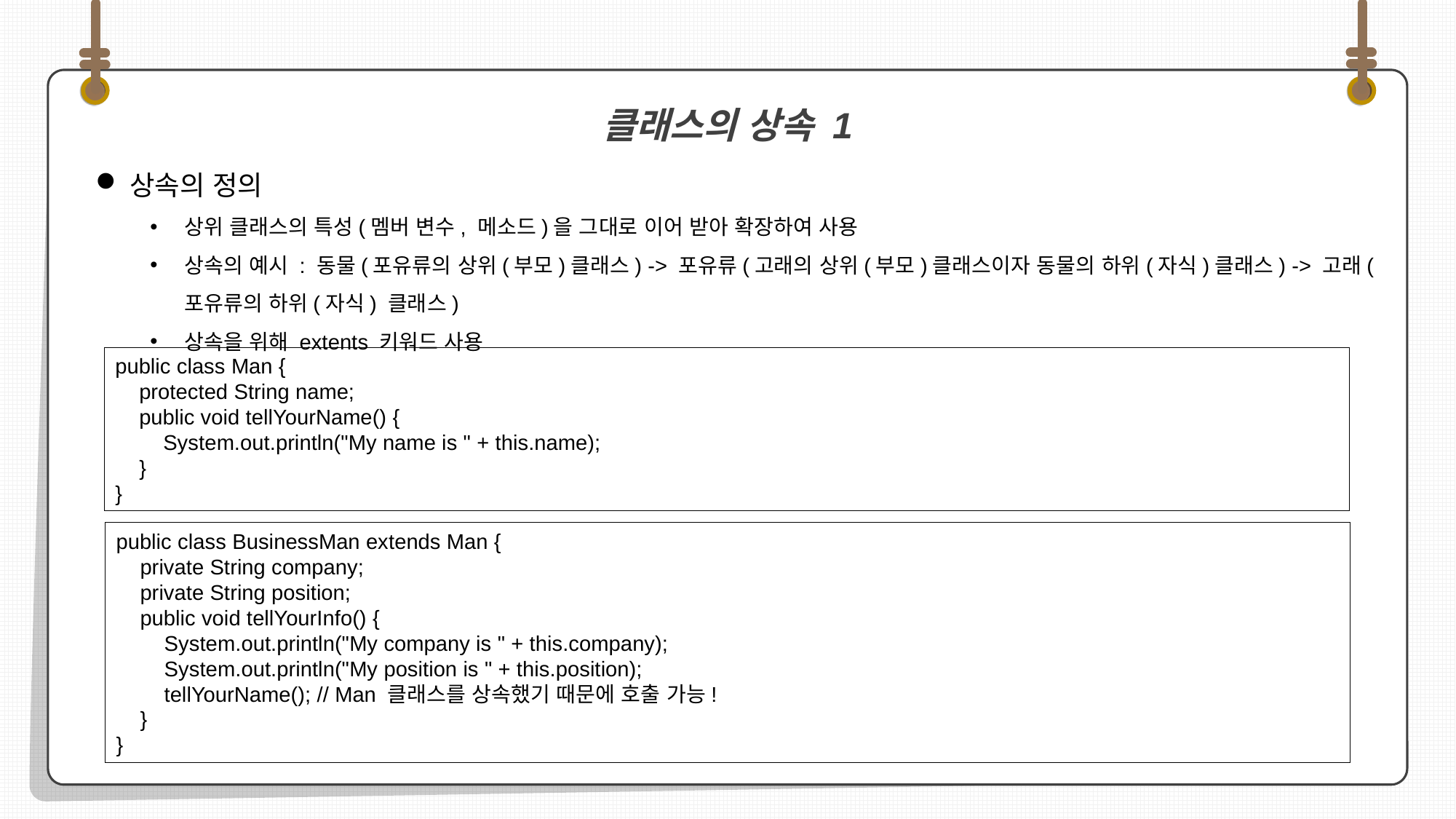

상속의 정의
상위 클래스의 특성(멤버 변수, 메소드)을 그대로 이어 받아 확장하여 사용
상속의 예시 : 동물(포유류의 상위(부모)클래스) -> 포유류(고래의 상위(부모)클래스이자 동물의 하위(자식)클래스) -> 고래(포유류의 하위(자식) 클래스)
상속을 위해 extents 키워드 사용
클래스의 상속 1

public class Man {
    protected String name;
    public void tellYourName() {
        System.out.println("My name is " + this.name);
    }
}
public class BusinessMan extends Man {
    private String company;
    private String position;
    public void tellYourInfo() {
        System.out.println("My company is " + this.company);
        System.out.println("My position is " + this.position);
        tellYourName(); // Man 클래스를 상속했기 때문에 호출 가능!
    }
}